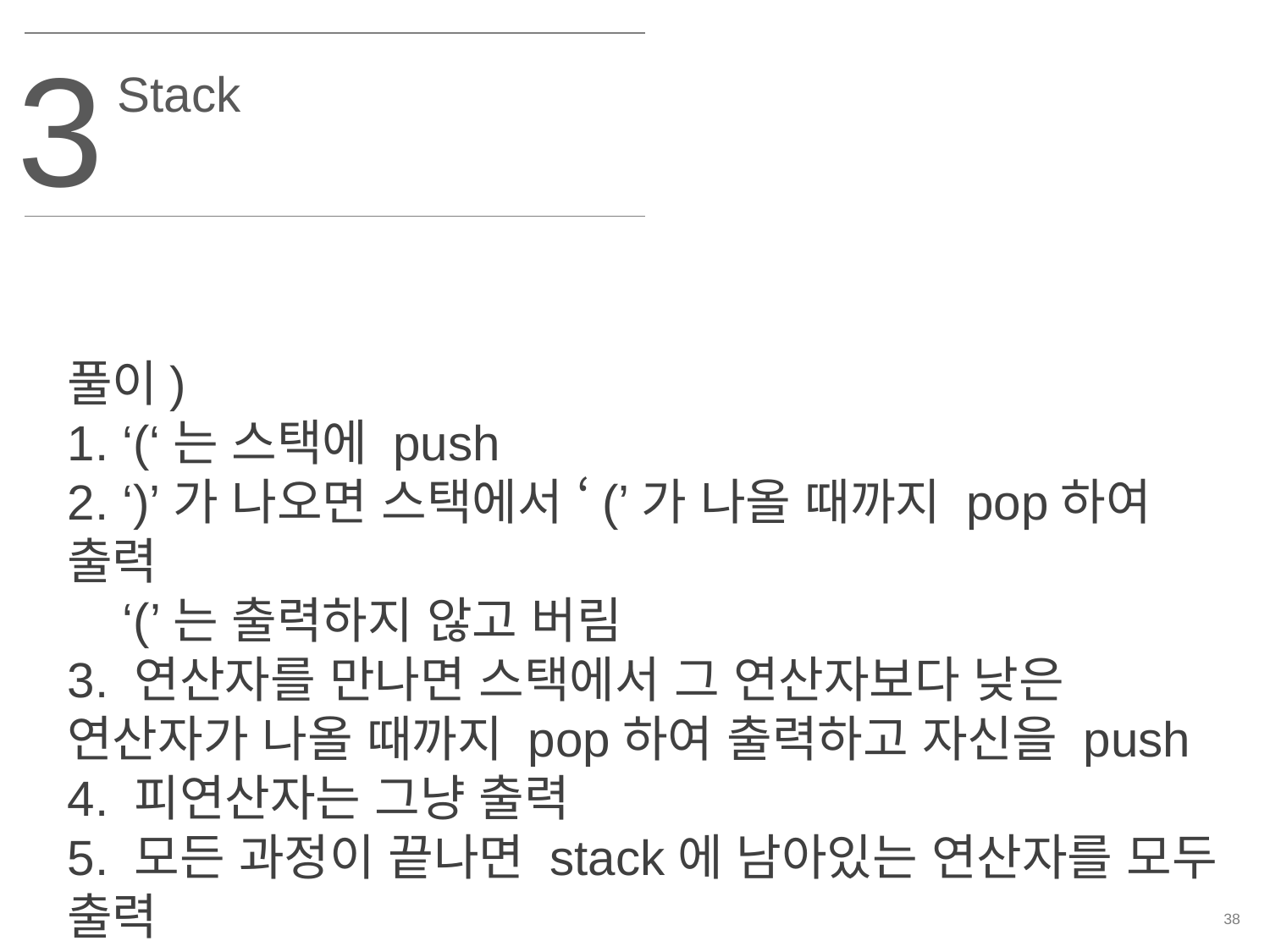

3
Stack
풀이)
1. ‘(‘는 스택에 push
2. ‘)’가 나오면 스택에서 ‘(’가 나올 때까지 pop하여 출력
    ‘(’는 출력하지 않고 버림
3. 연산자를 만나면 스택에서 그 연산자보다 낮은 연산자가 나올 때까지 pop하여 출력하고 자신을 push
4. 피연산자는 그냥 출력
5. 모든 과정이 끝나면 stack에 남아있는 연산자를 모두 출력